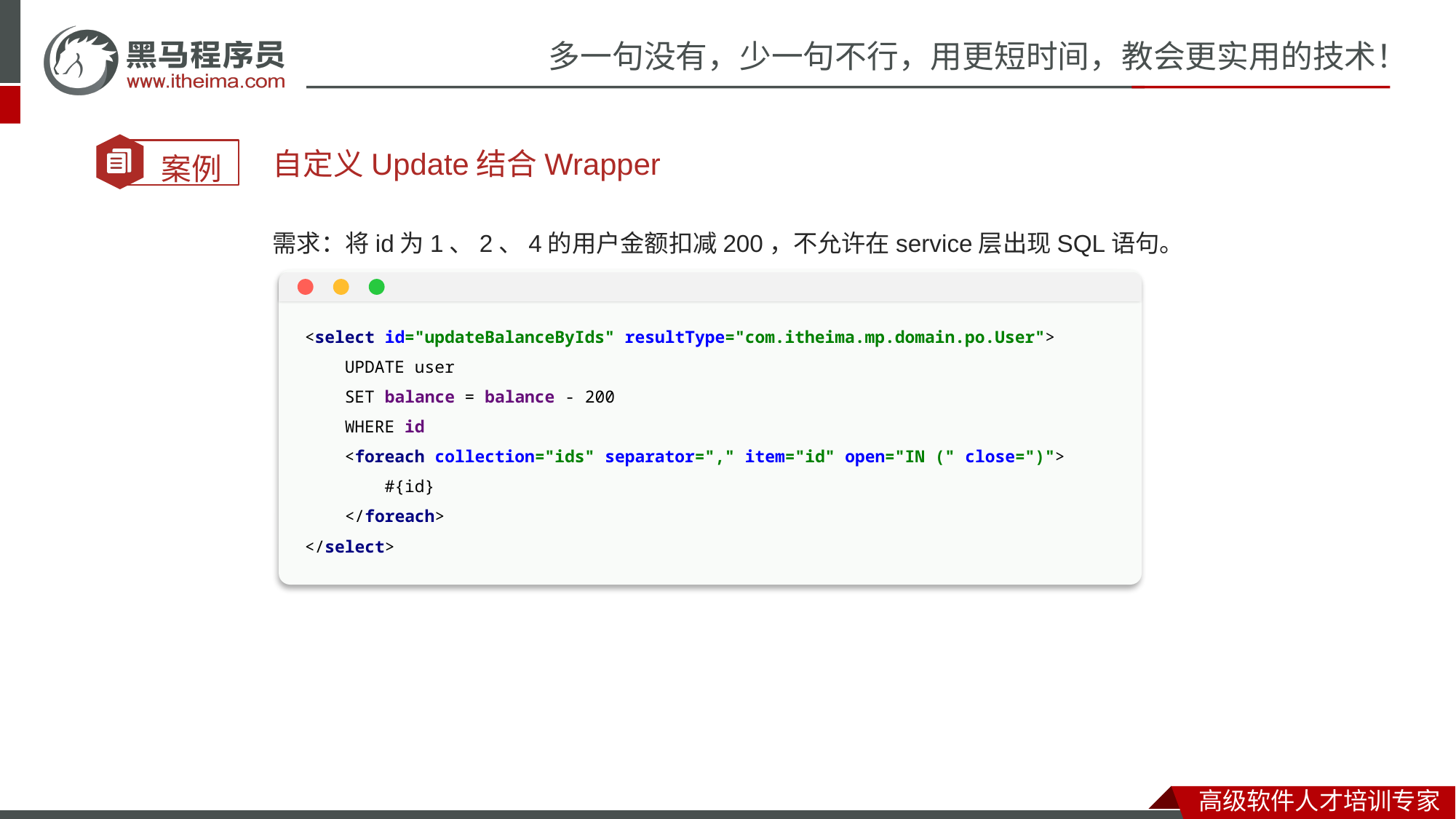

自定义Update结合Wrapper
需求：将id为1、2、4的用户金额扣减200，不允许在service层出现SQL语句。

<select id="updateBalanceByIds" resultType="com.itheima.mp.domain.po.User">
    UPDATE user
    SET balance = balance - 200
    WHERE id
    <foreach collection="ids" separator="," item="id" open="IN (" close=")">
        #{id}
    </foreach>
</select>